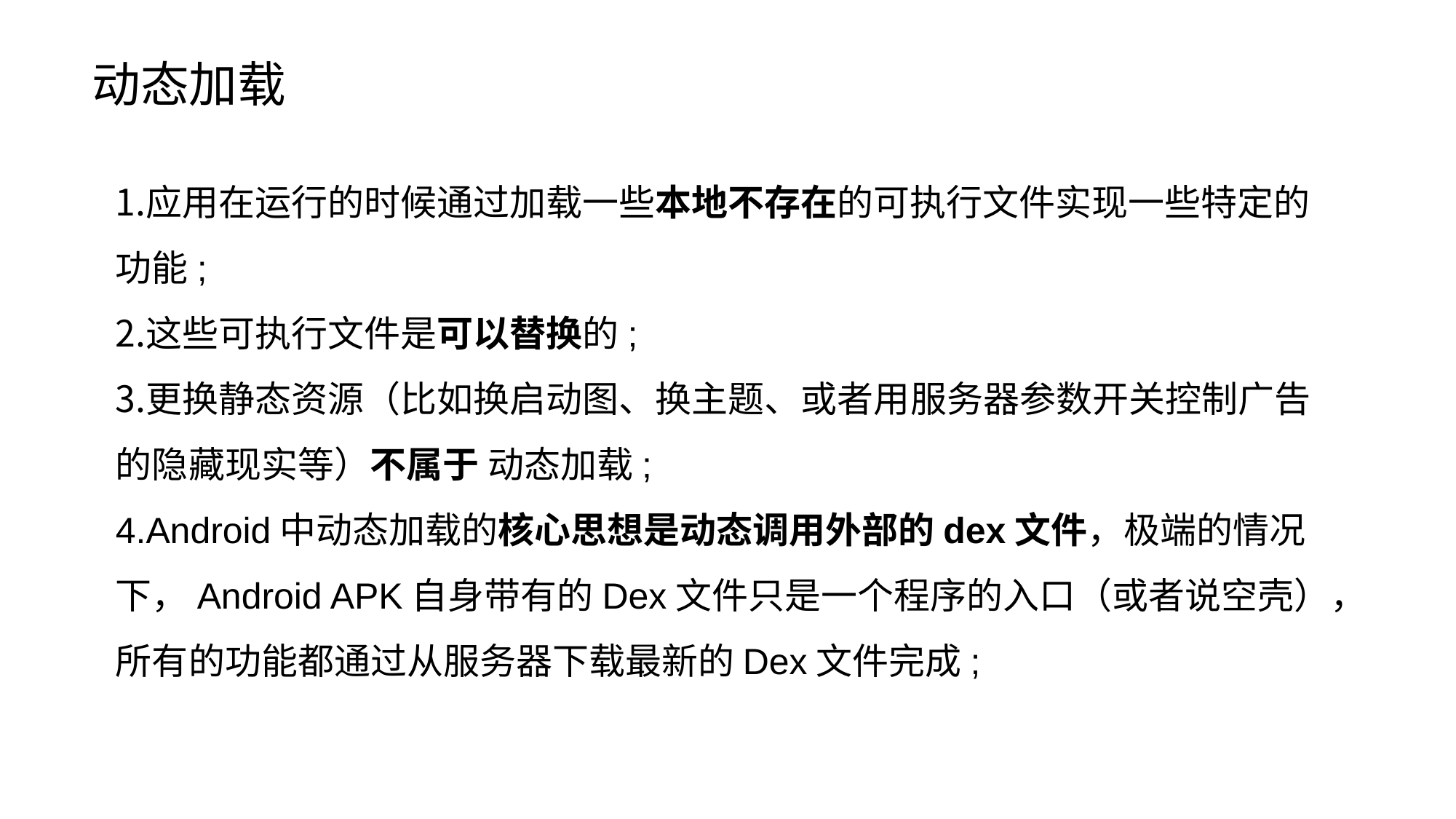

动态加载
应用在运行的时候通过加载一些本地不存在的可执行文件实现一些特定的功能;
这些可执行文件是可以替换的;
更换静态资源（比如换启动图、换主题、或者用服务器参数开关控制广告的隐藏现实等）不属于 动态加载;
Android中动态加载的核心思想是动态调用外部的dex文件，极端的情况下，Android APK自身带有的Dex文件只是一个程序的入口（或者说空壳），所有的功能都通过从服务器下载最新的Dex文件完成;